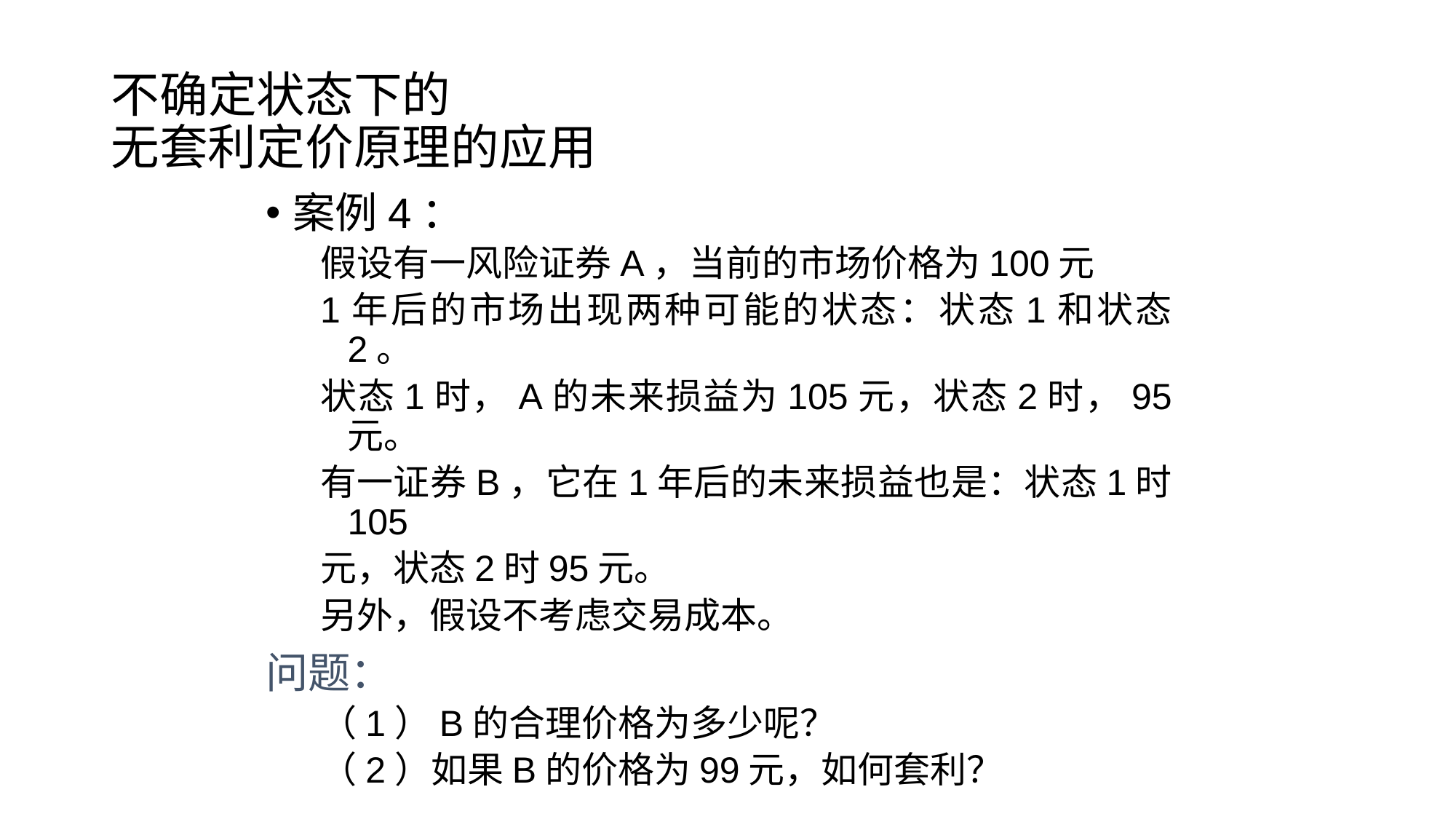

不确定状态下的
无套利定价原理的应用
案例4：
假设有一风险证券A，当前的市场价格为100元
1年后的市场出现两种可能的状态：状态1和状态2。
状态1时，A的未来损益为105元，状态2时，95元。
有一证券B，它在1年后的未来损益也是：状态1时105
元，状态2时95元。
另外，假设不考虑交易成本。
问题：
（1）B的合理价格为多少呢？
（2）如果B的价格为99元，如何套利？